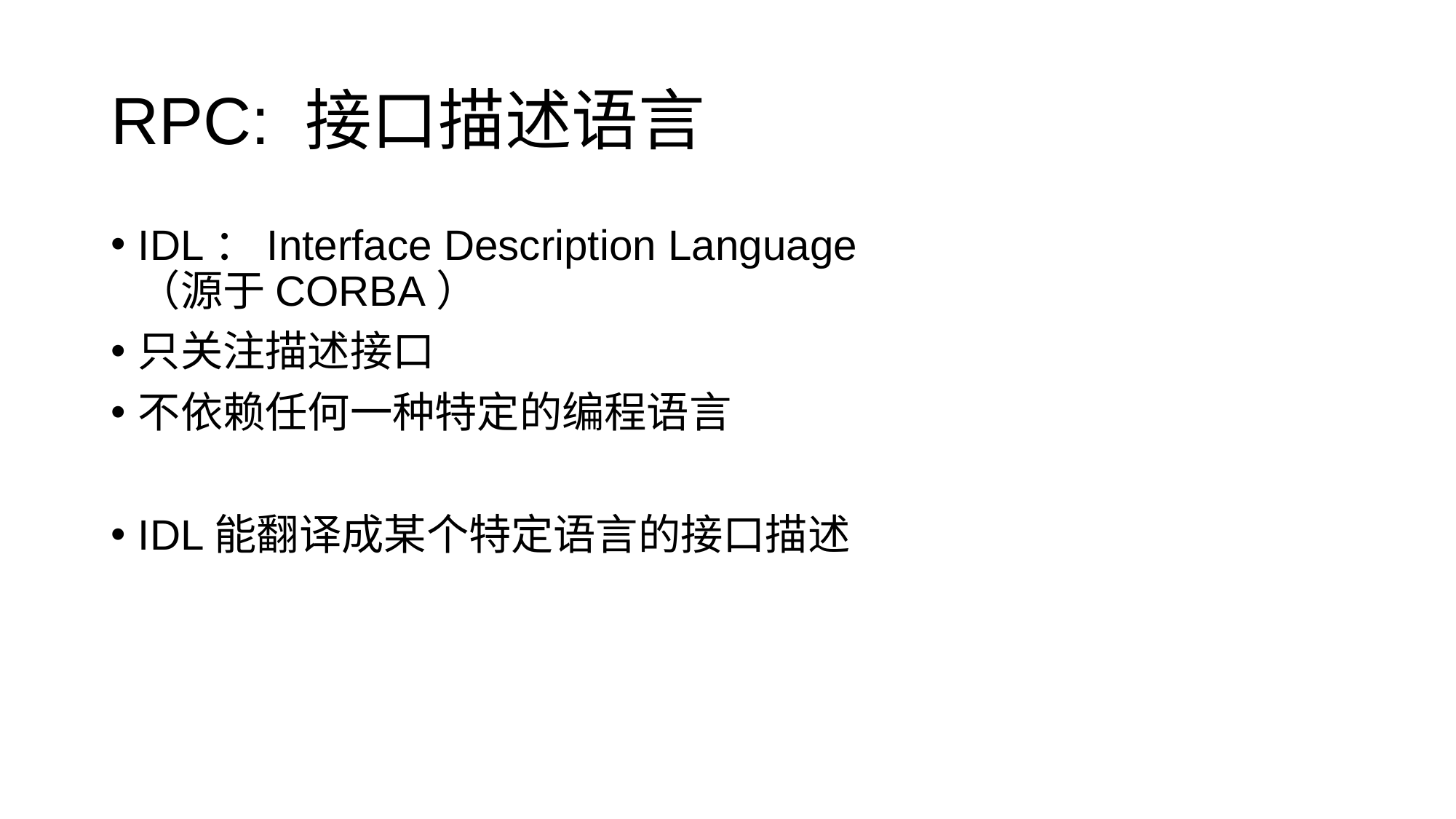

# RPC: 接口描述语言
IDL：Interface Description Language
（源于CORBA）
只关注描述接口
不依赖任何一种特定的编程语言

IDL能翻译成某个特定语言的接口描述